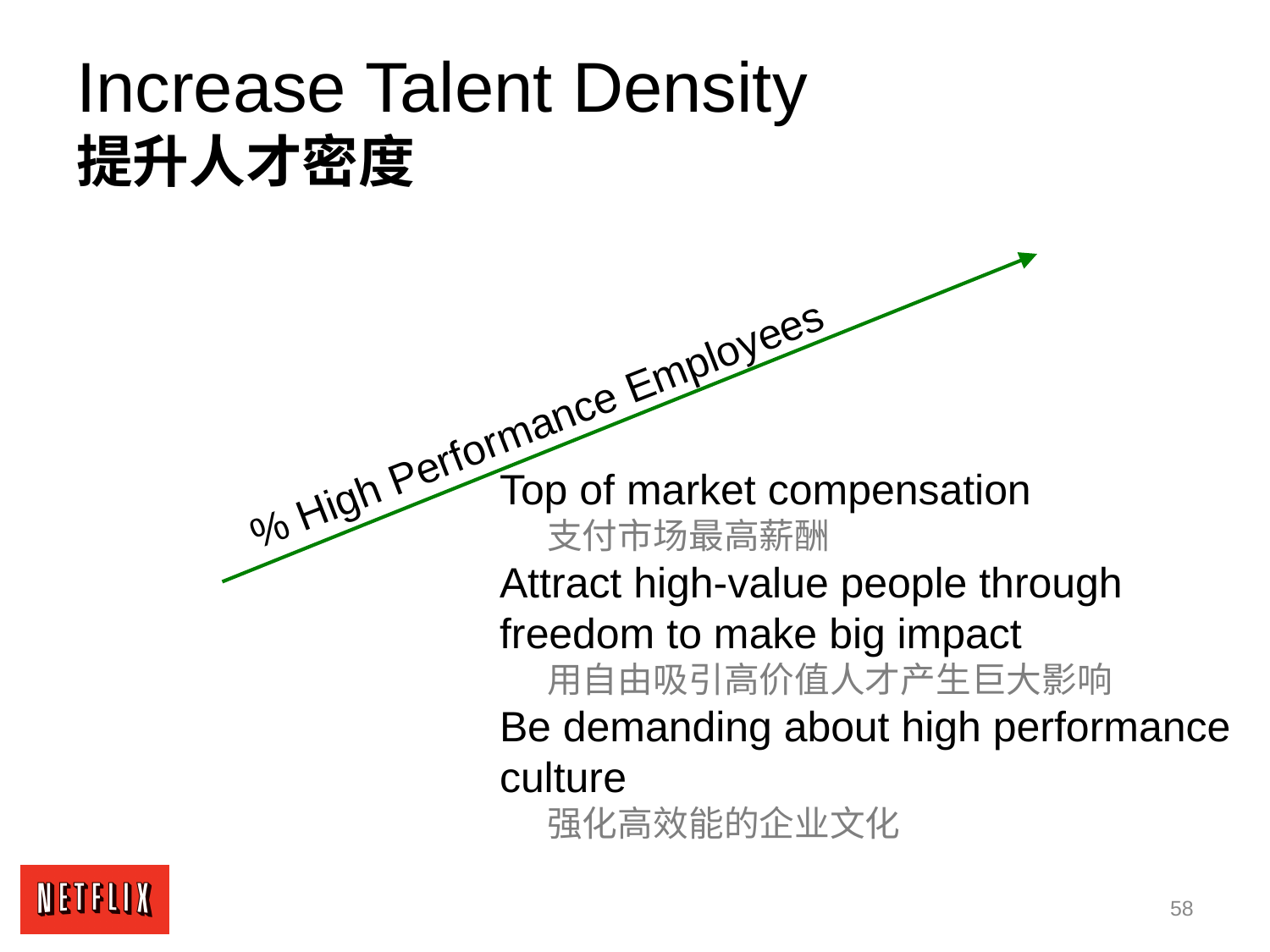

Increase Talent Density
提升人才密度

% High Performance Employees
Top of market compensation
     支付市场最高薪酬
Attract high-value people through freedom to make big impact
     用自由吸引高价值人才产生巨大影响
Be demanding about high performance culture
     强化高效能的企业文化
58